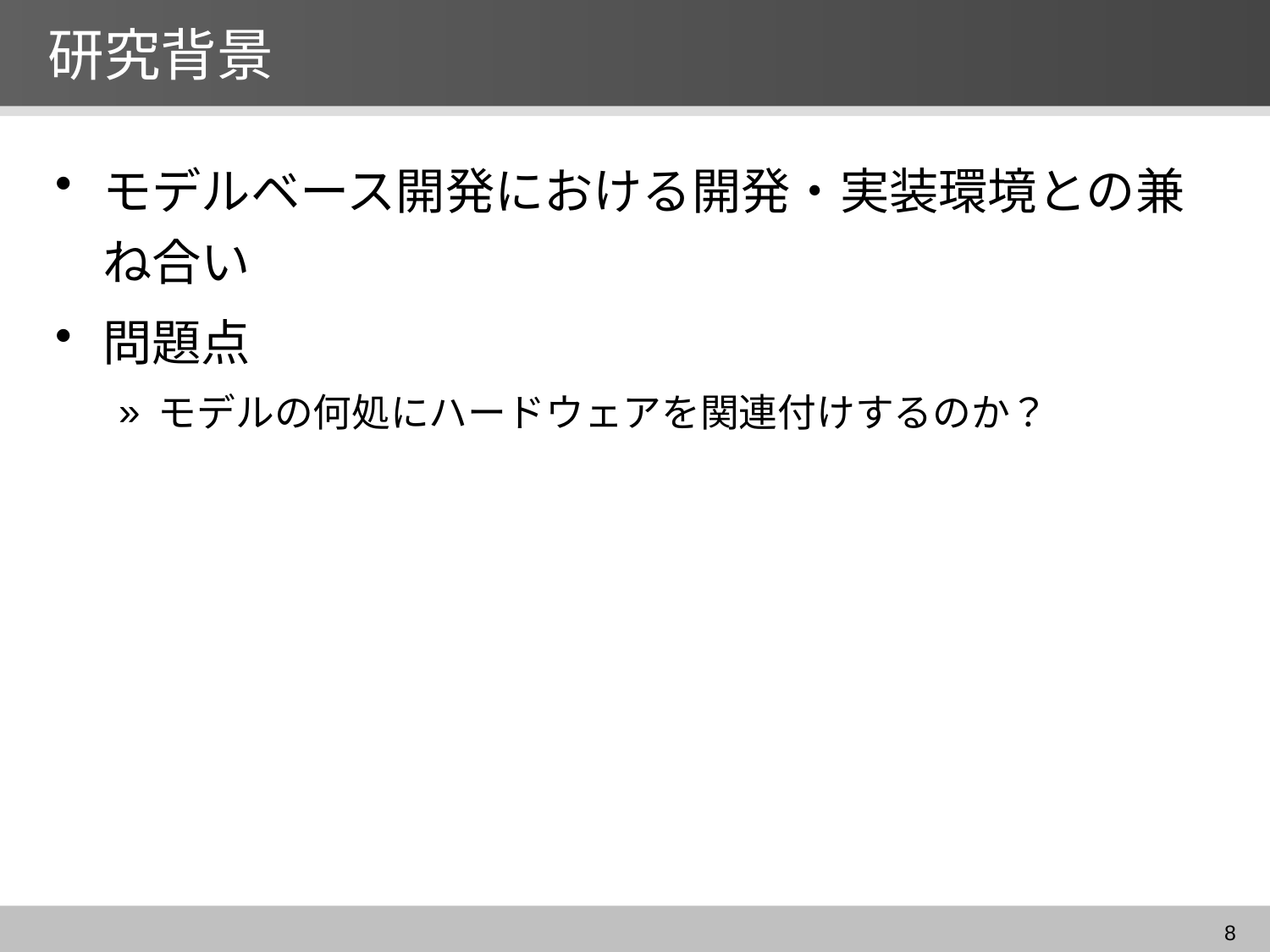

# 研究背景
モデルベース開発における開発・実装環境との兼ね合い
問題点
モデルの何処にハードウェアを関連付けするのか？

8